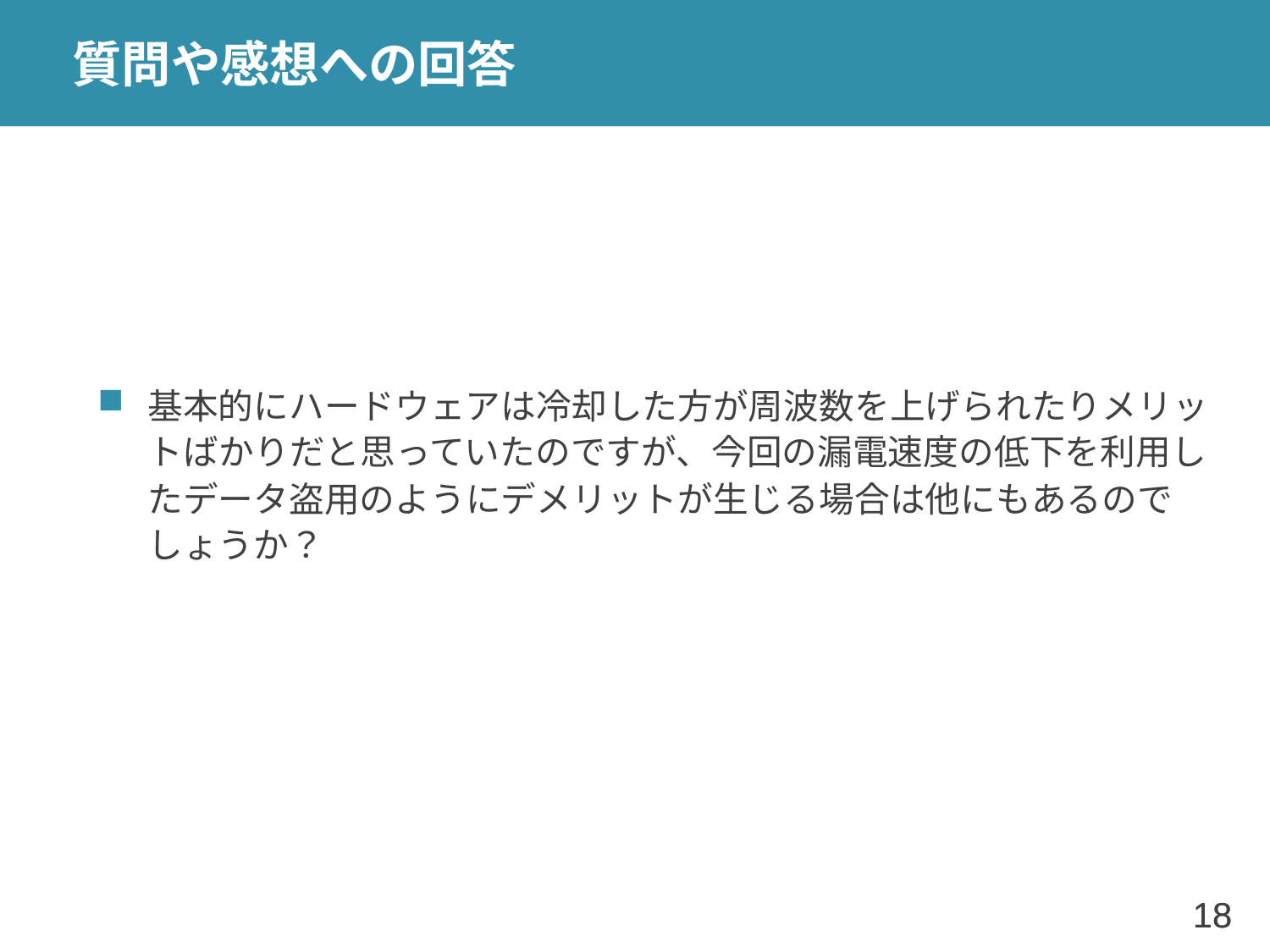

# 質問や感想への回答
基本的にハードウェアは冷却した方が周波数を上げられたりメリットばかりだと思っていたのですが、今回の漏電速度の低下を利用したデータ盗用のようにデメリットが生じる場合は他にもあるのでしょうか？